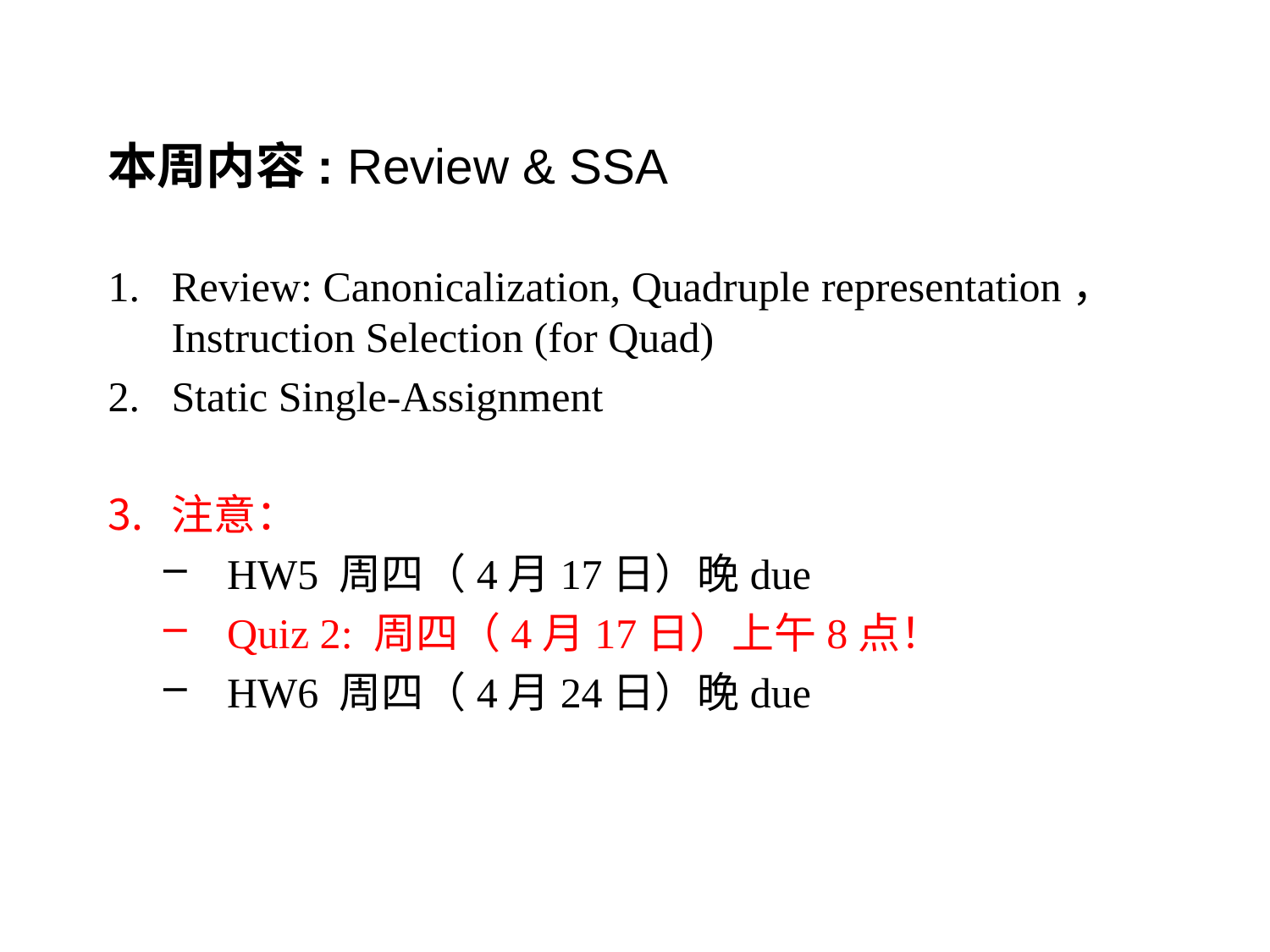

# 本周内容: Review & SSA
Review: Canonicalization, Quadruple representation， Instruction Selection (for Quad)
Static Single-Assignment

注意：
HW5 周四（4月17日）晚due
Quiz 2: 周四（4月17日）上午8点！
HW6 周四（4月24日）晚due